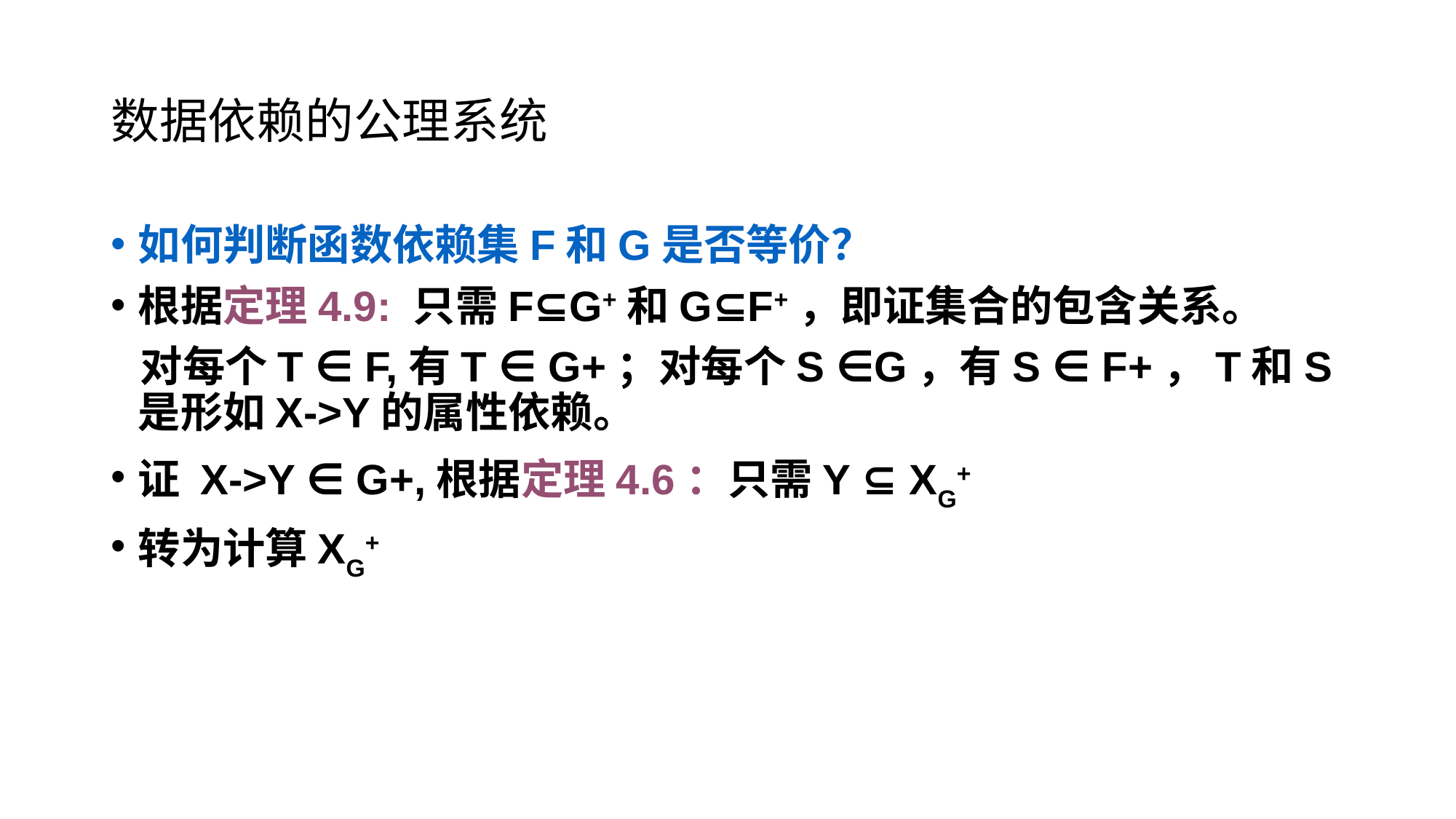

# 数据依赖的公理系统
如何判断函数依赖集F和G是否等价？
根据定理4.9: 只需F⊆G+和G⊆F+，即证集合的包含关系。
  对每个T ∈ F,有T ∈ G+；对每个S ∈G，有S ∈ F+，T和S是形如X->Y的属性依赖。
证 X->Y ∈ G+,根据定理4.6：只需Y ⊆ XG+
转为计算XG+